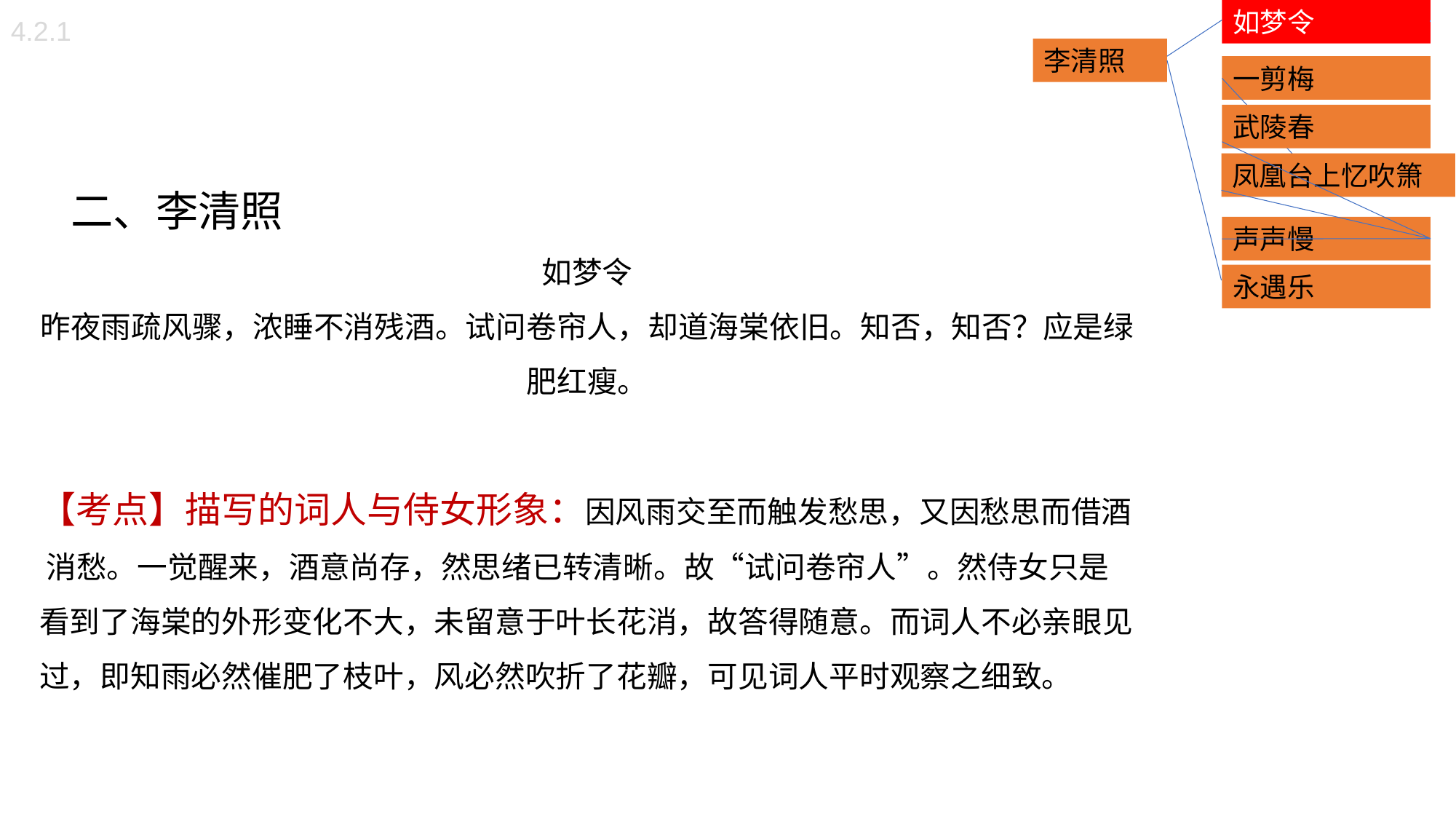

如梦令
4.2.1
李清照
一剪梅
武陵春
凤凰台上忆吹箫
   二、李清照
如梦令
昨夜雨疏风骤，浓睡不消残酒。试问卷帘人，却道海棠依旧。知否，知否？应是绿肥红瘦。

【考点】描写的词人与侍女形象：因风雨交至而触发愁思，又因愁思而借酒  消愁。一觉醒来，酒意尚存，然思绪已转清晰。故“试问卷帘人”。然侍女只是看到了海棠的外形变化不大，未留意于叶长花消，故答得随意。而词人不必亲眼见过，即知雨必然催肥了枝叶，风必然吹折了花瓣，可见词人平时观察之细致。
声声慢
永遇乐